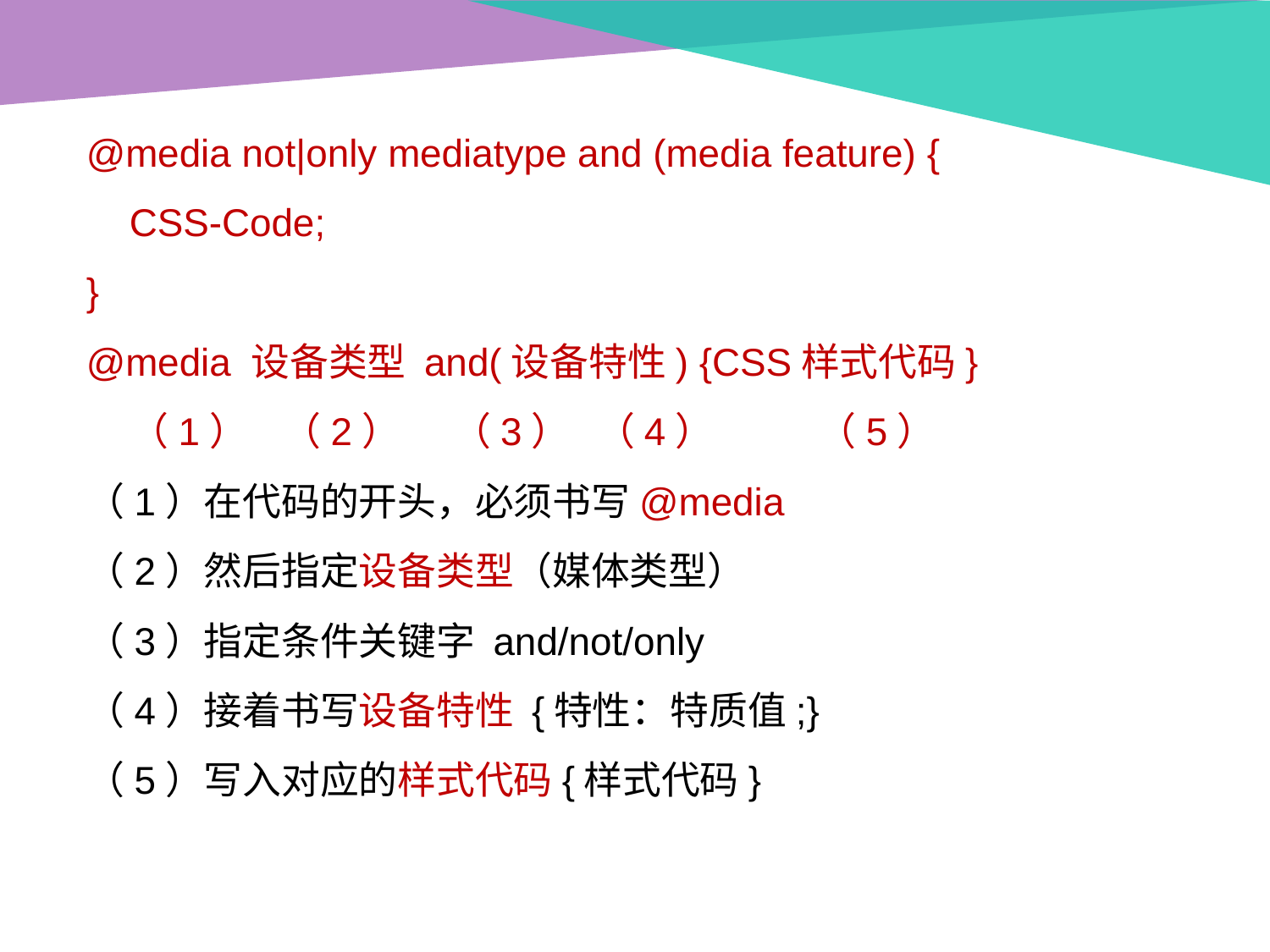

@media not|only mediatype and (media feature) {
    CSS-Code;
}
@media 设备类型 and(设备特性) {CSS样式代码}
    （1）    （2）      （3）   （4）            （5）
（1）在代码的开头，必须书写@media
（2）然后指定设备类型（媒体类型）
（3）指定条件关键字 and/not/only
（4）接着书写设备特性 {特性：特质值;}
（5）写入对应的样式代码{样式代码}